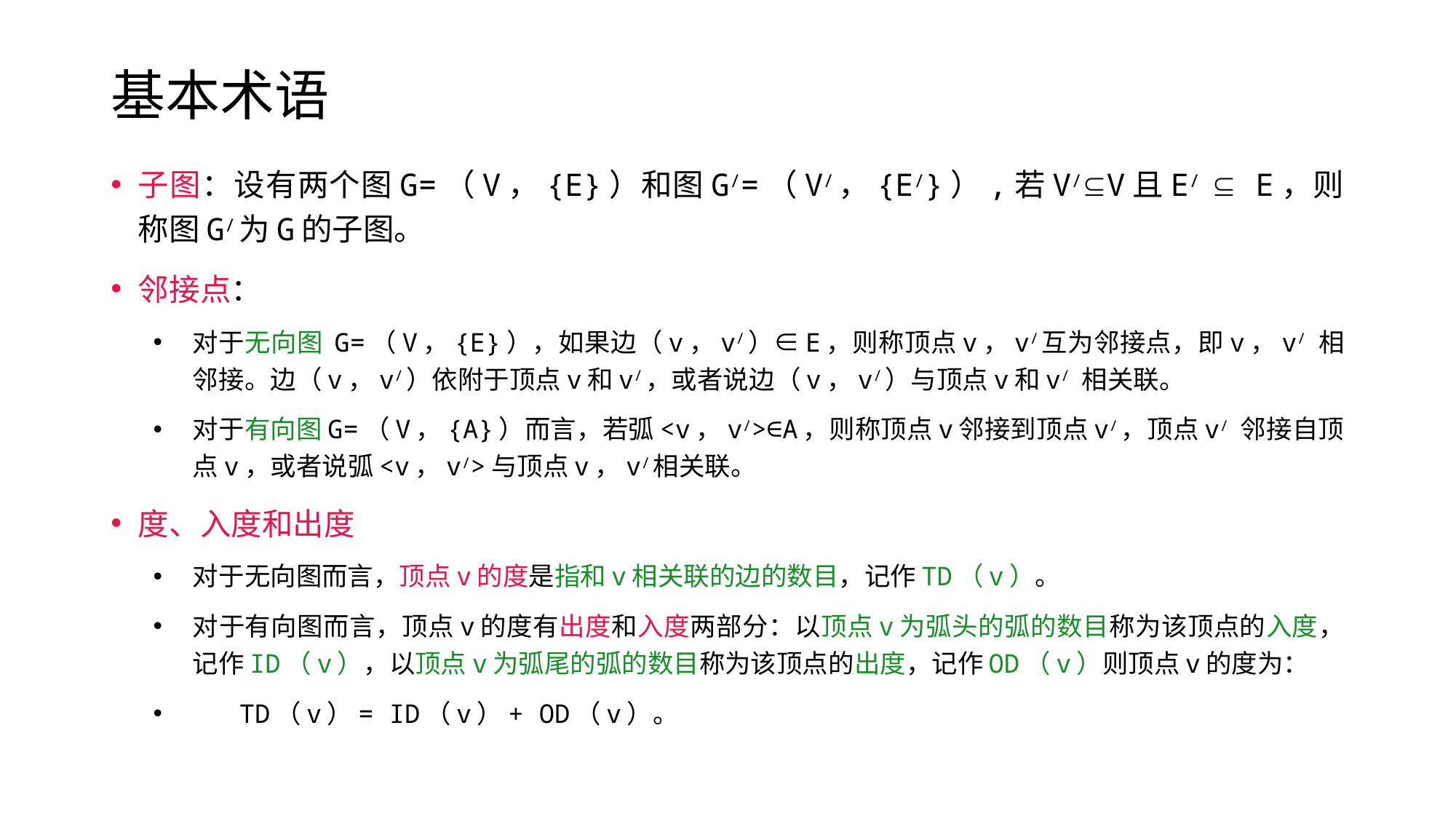

# 基本术语
子图：设有两个图G=（V，{E}）和图G/=（V/，{E/}）,若V/⊆V且E/ ⊆ E，则称图G/为G的子图。
邻接点：
对于无向图 G=（V，{E}），如果边（v，v/）∈E，则称顶点v，v/互为邻接点，即v，v/ 相邻接。边（v，v/）依附于顶点v和v/，或者说边（v，v/）与顶点v和v/ 相关联。
对于有向图G=（V，{A}）而言，若弧<v，v/>∈A，则称顶点v邻接到顶点v/，顶点v/ 邻接自顶点v，或者说弧<v，v/>与顶点v，v/相关联。
度、入度和出度
对于无向图而言，顶点v的度是指和v相关联的边的数目，记作TD（v）。
对于有向图而言，顶点v的度有出度和入度两部分：以顶点v为弧头的弧的数目称为该顶点的入度，记作ID（v），以顶点v为弧尾的弧的数目称为该顶点的出度，记作OD（v）则顶点v的度为：
   TD（v）= ID（v）+ OD（v）。